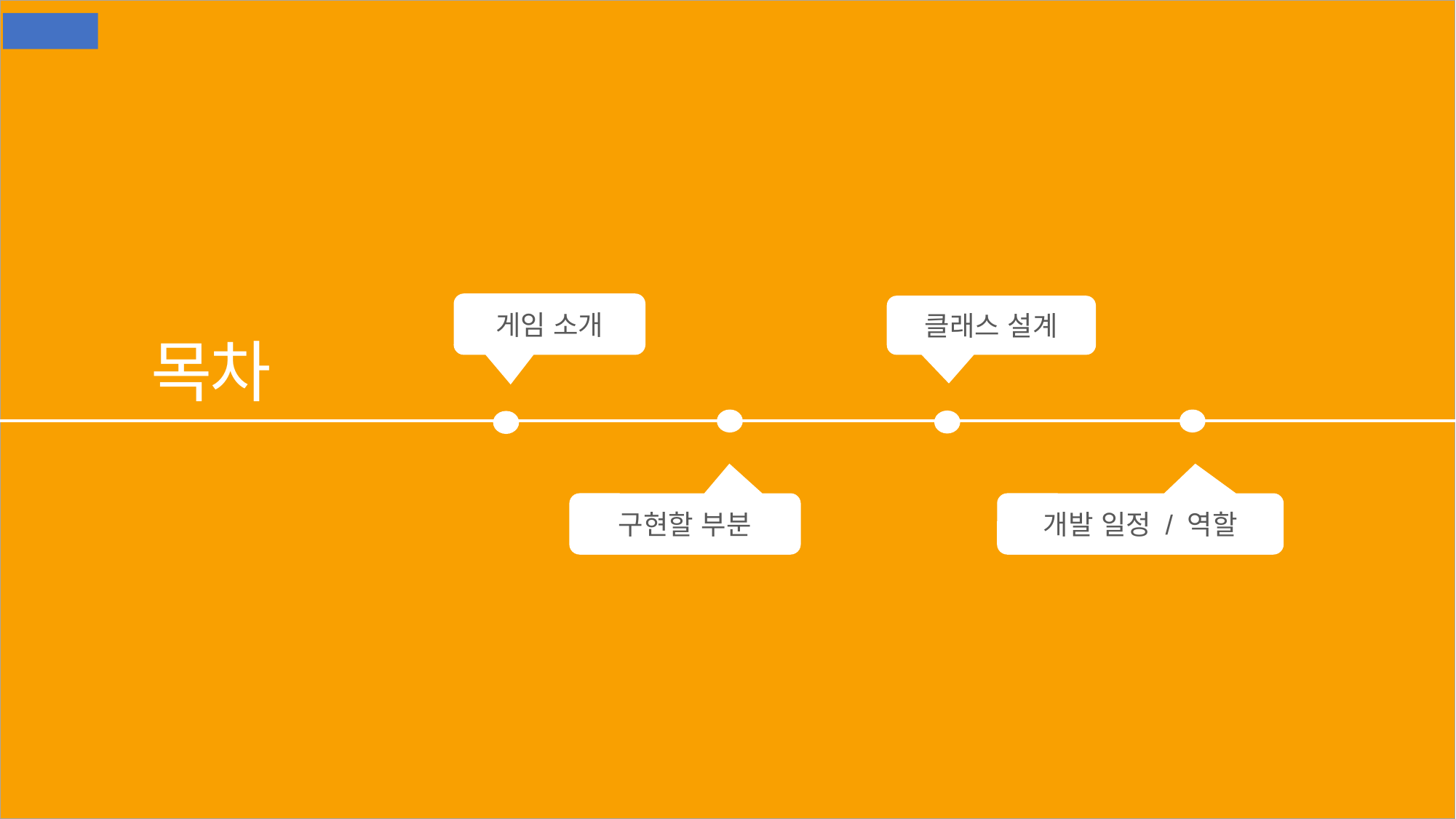

* 쁠쁠 *
게임 소개
클래스 설계
목차

개발 일정 / 역할
구현할 부분